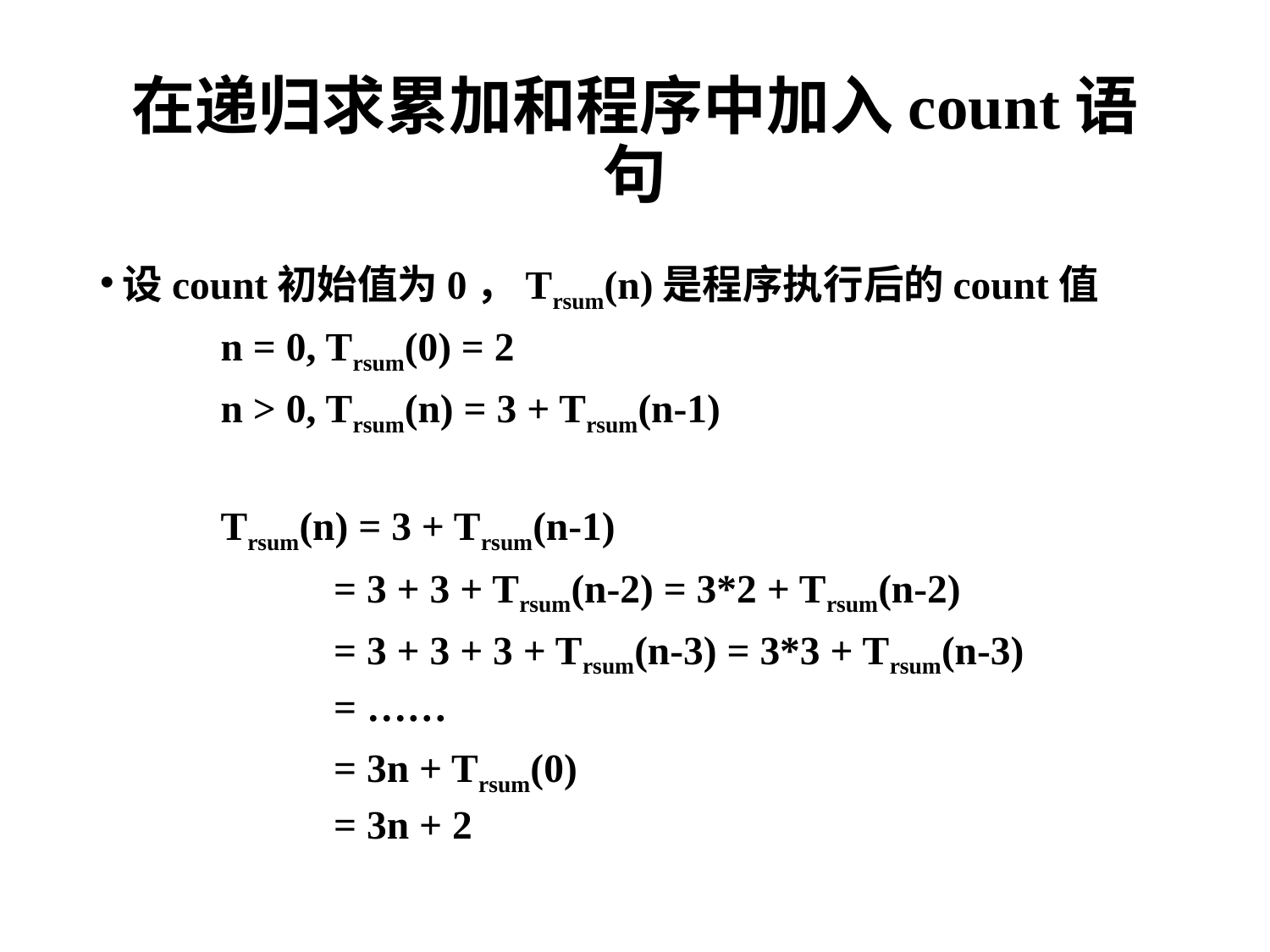

# 在递归求累加和程序中加入count语句
设count初始值为0，Trsum(n)是程序执行后的count值
	n = 0, Trsum(0) = 2
	n > 0, Trsum(n) = 3 + Trsum(n-1)

	Trsum(n) = 3 + Trsum(n-1)
                       = 3 + 3 + Trsum(n-2) = 3*2 + Trsum(n-2)
                       = 3 + 3 + 3 + Trsum(n-3) = 3*3 + Trsum(n-3)
                       = ……
                       = 3n + Trsum(0)
                       = 3n + 2